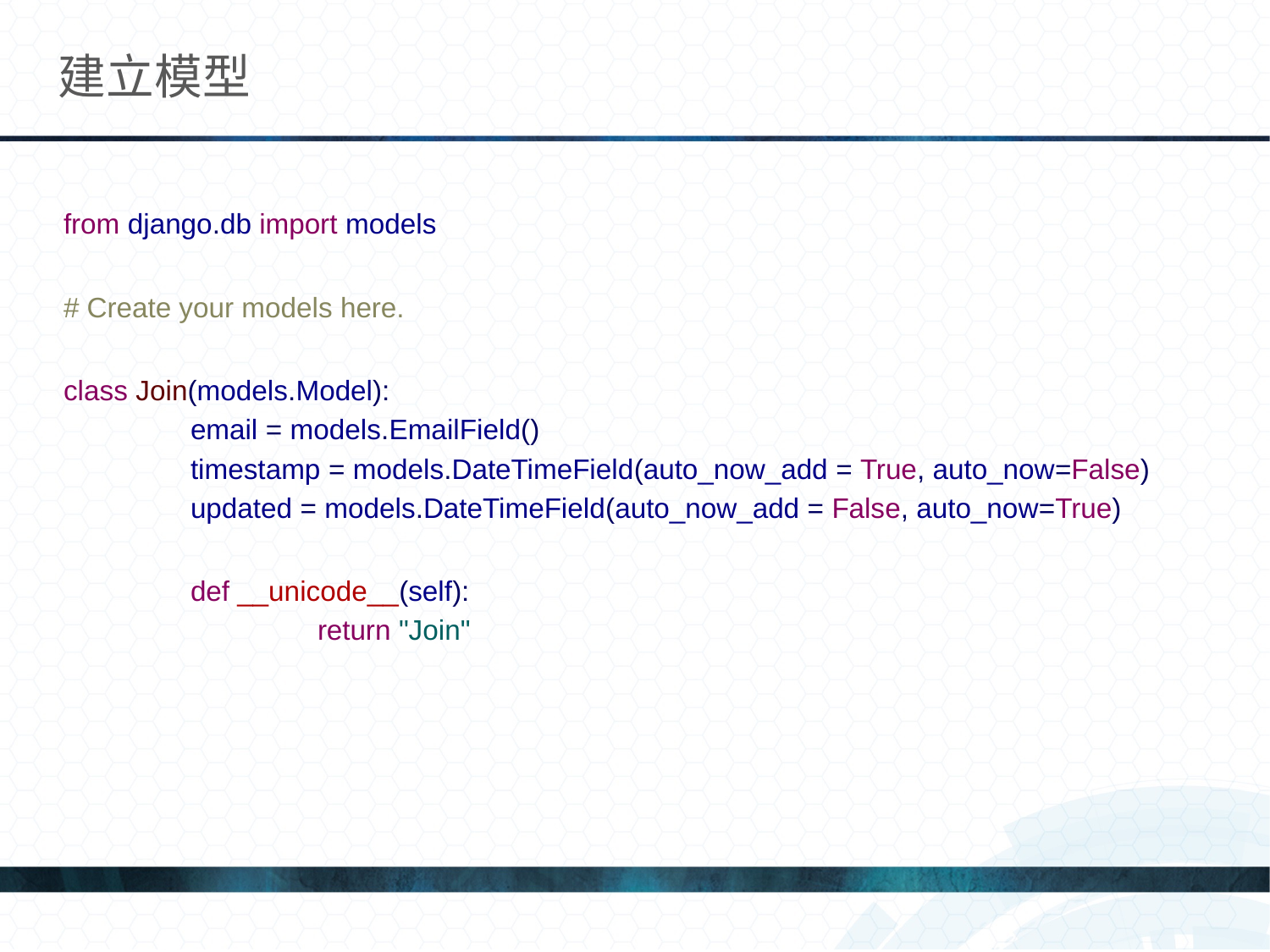

# 建立模型
from django.db import models

# Create your models here.

class Join(models.Model):
	email = models.EmailField()
	timestamp = models.DateTimeField(auto_now_add = True, auto_now=False)
	updated = models.DateTimeField(auto_now_add = False, auto_now=True)

	def __unicode__(self):
		return "Join"